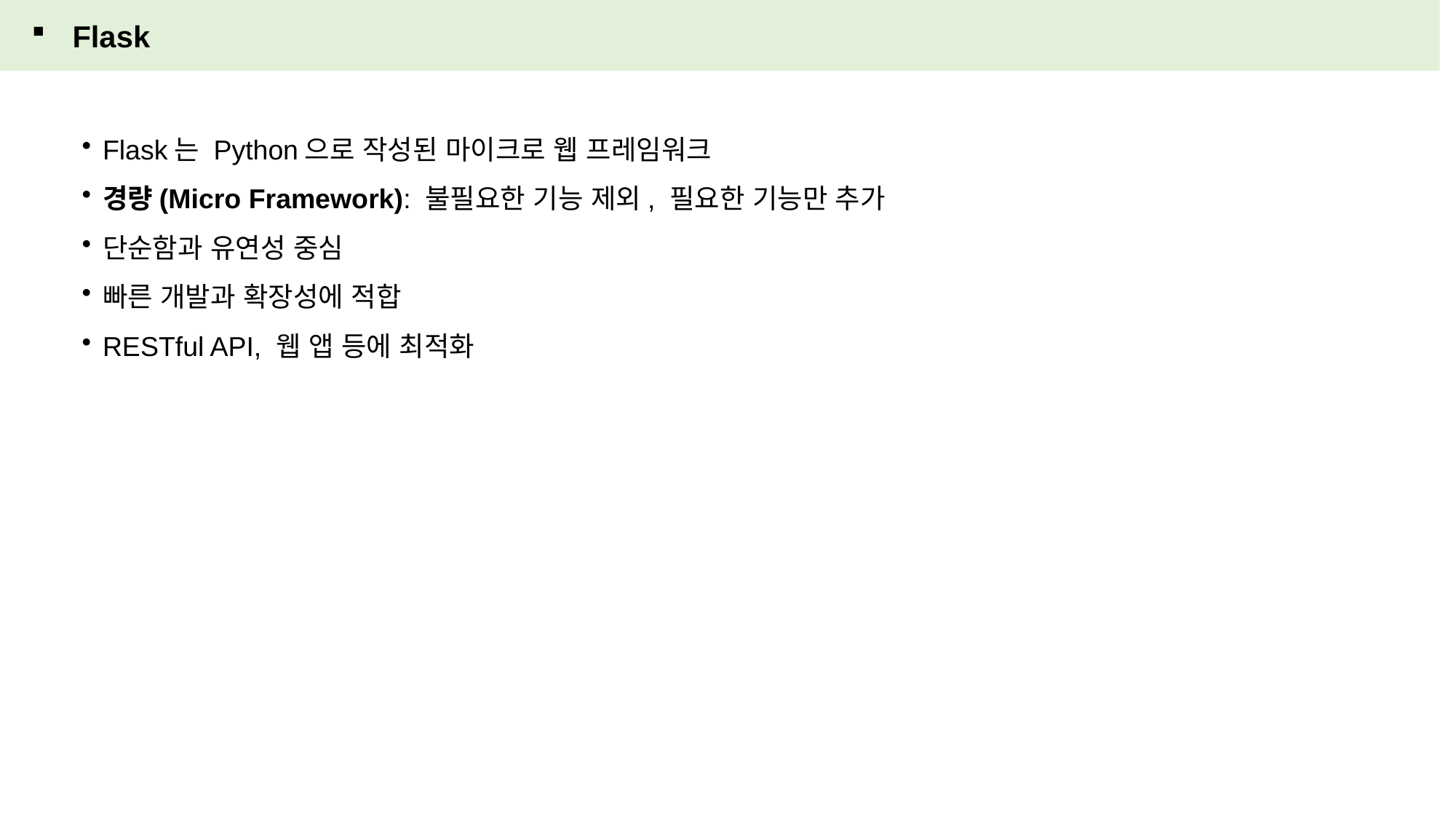

Flask

Flask는 Python으로 작성된 마이크로 웹 프레임워크
경량(Micro Framework): 불필요한 기능 제외, 필요한 기능만 추가
단순함과 유연성 중심
빠른 개발과 확장성에 적합
RESTful API, 웹 앱 등에 최적화